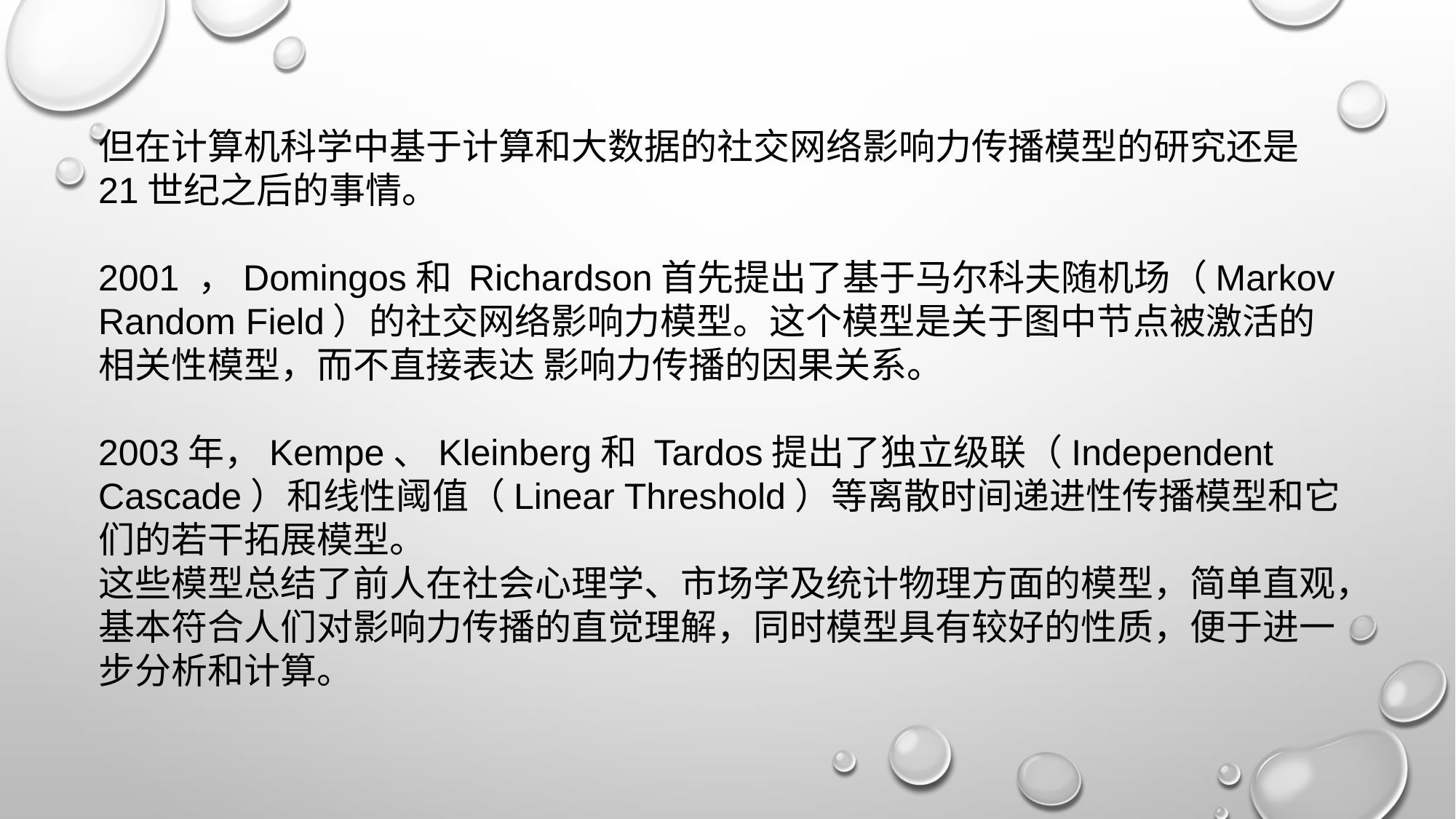

但在计算机科学中基于计算和大数据的社交网络影响力传播模型的研究还是21世纪之后的事情。
2001 ，Domingos和 Richardson首先提出了基于马尔科夫随机场（Markov Random Field）的社交网络影响力模型。这个模型是关于图中节点被激活的相关性模型，而不直接表达 影响力传播的因果关系。
2003年，Kempe、Kleinberg和 Tardos提出了独立级联（Independent Cascade）和线性阈值（Linear Threshold）等离散时间递进性传播模型和它们的若干拓展模型。
这些模型总结了前人在社会心理学、市场学及统计物理方面的模型，简单直观，基本符合人们对影响力传播的直觉理解，同时模型具有较好的性质，便于进一步分析和计算。